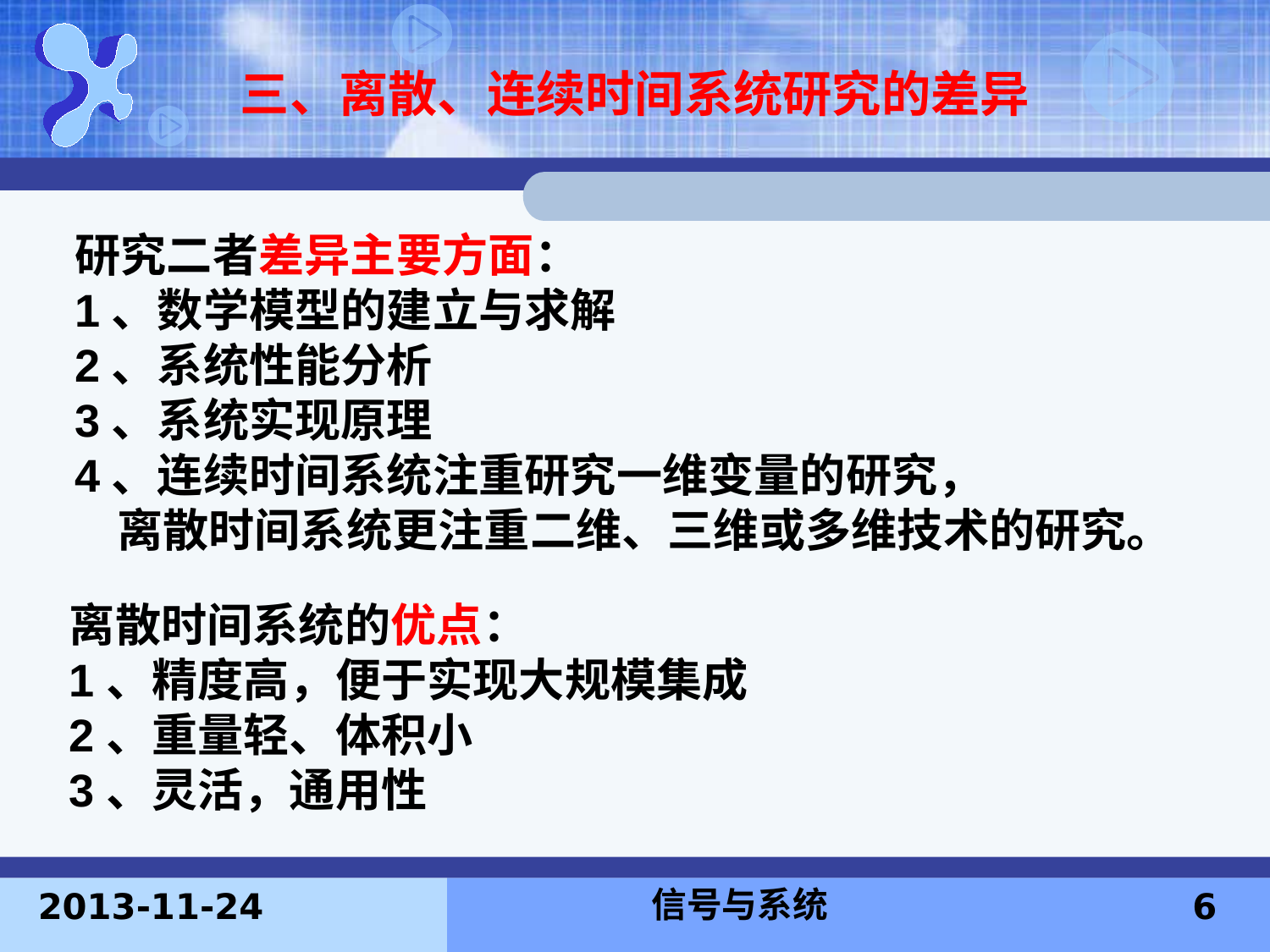

三、离散、连续时间系统研究的差异
研究二者差异主要方面：
1、数学模型的建立与求解
2、系统性能分析
3、系统实现原理
4、连续时间系统注重研究一维变量的研究，
   离散时间系统更注重二维、三维或多维技术的研究。
离散时间系统的优点：
1、精度高，便于实现大规模集成
2、重量轻、体积小
3、灵活，通用性

信号与系统
2013-11-24
6